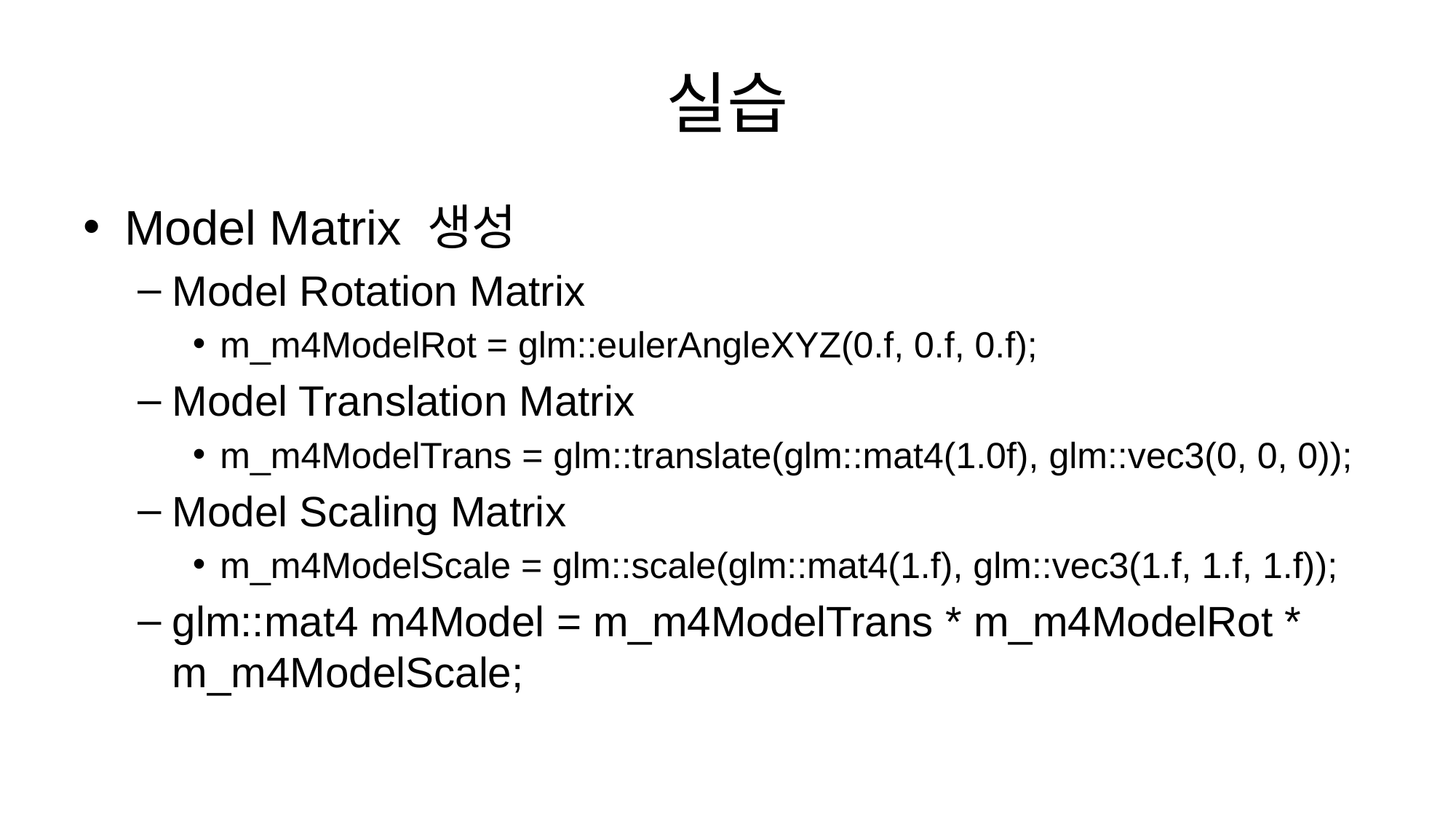

# 실습
Model Matrix 생성
Model Rotation Matrix
m_m4ModelRot = glm::eulerAngleXYZ(0.f, 0.f, 0.f);
Model Translation Matrix
m_m4ModelTrans = glm::translate(glm::mat4(1.0f), glm::vec3(0, 0, 0));
Model Scaling Matrix
m_m4ModelScale = glm::scale(glm::mat4(1.f), glm::vec3(1.f, 1.f, 1.f));
glm::mat4 m4Model = m_m4ModelTrans * m_m4ModelRot * m_m4ModelScale;